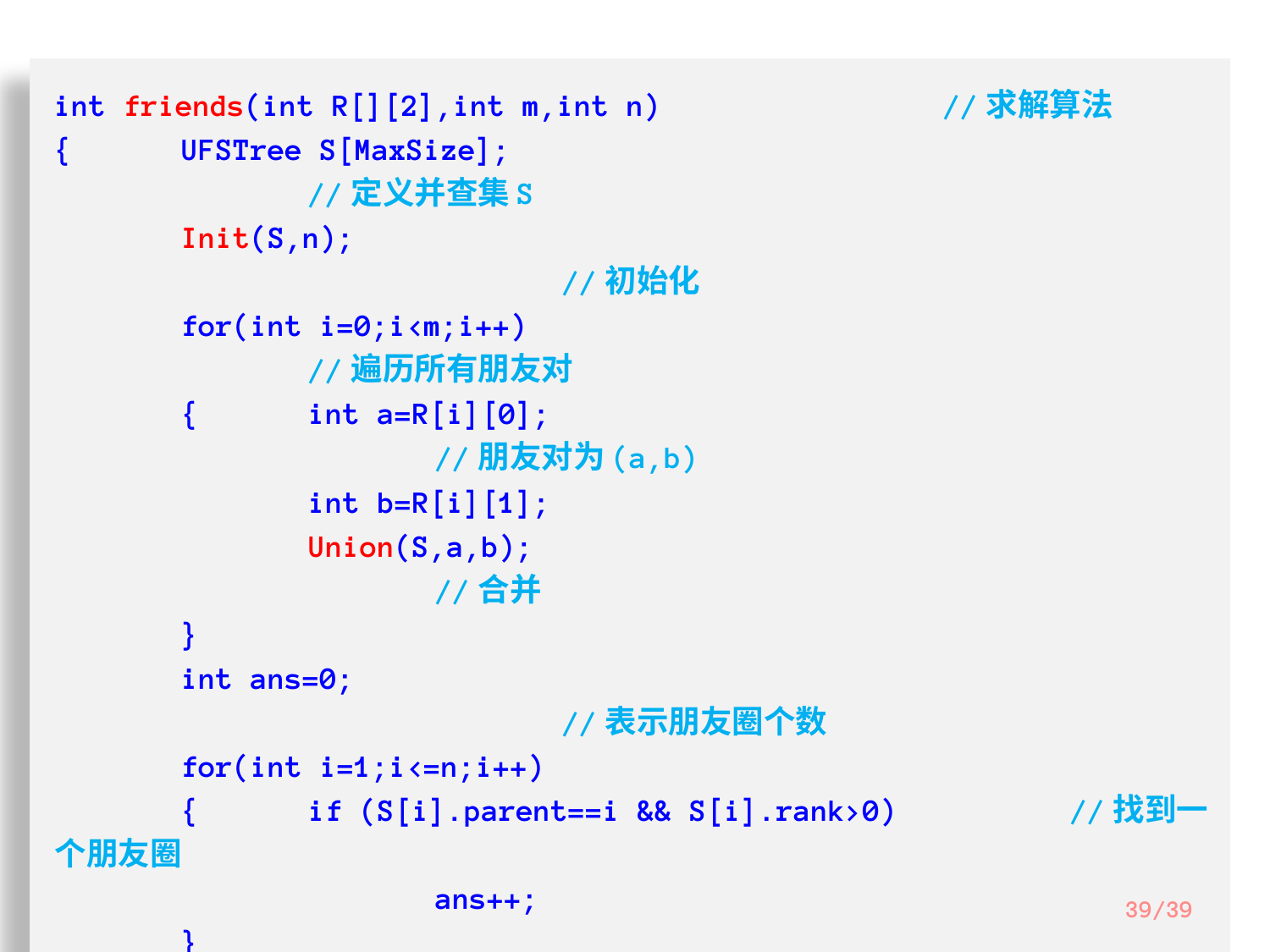

int friends(int R[][2],int m,int n)			//求解算法
{	UFSTree S[MaxSize];								//定义并查集S
	Init(S,n);											//初始化
	for(int i=0;i<m;i++)								//遍历所有朋友对
	{	int a=R[i][0];									//朋友对为(a,b)
		int b=R[i][1];
		Union(S,a,b);									//合并
	}
	int ans=0;											//表示朋友圈个数
	for(int i=1;i<=n;i++)
	{	if (S[i].parent==i && S[i].rank>0)		//找到一个朋友圈
			ans++;
	}
	return ans;
}
39/39